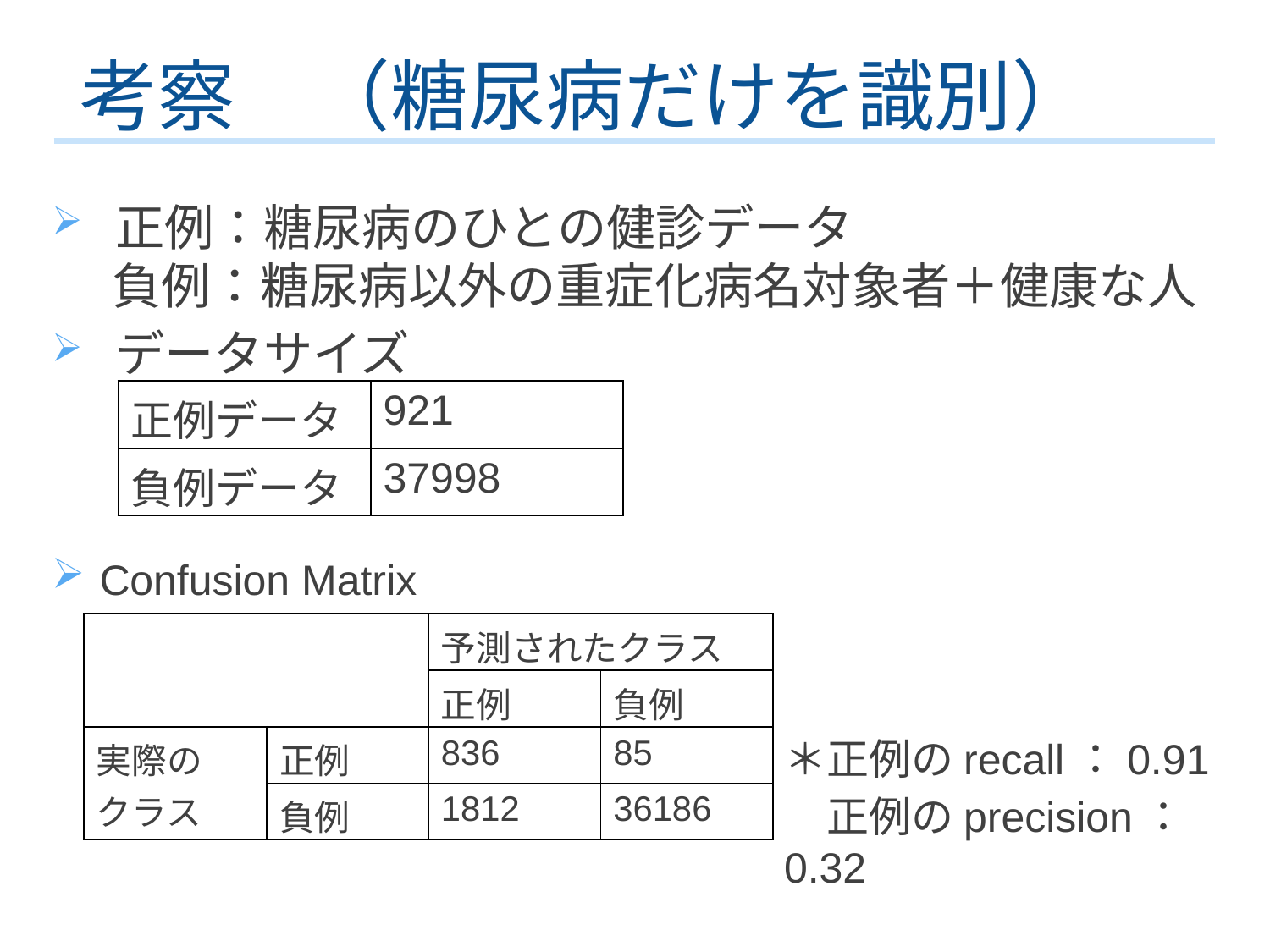

考察　（糖尿病だけを識別）
正例：糖尿病のひとの健診データ
　 負例：糖尿病以外の重症化病名対象者＋健康な人

データサイズ

Confusion Matrix

| 正例データ | 921 |
| --- | --- |
| 負例データ | 37998 |
|  |  | 予測されたクラス |  |
| --- | --- | --- | --- |
|  |  | 正例 | 負例 |
| 実際の クラス | 正例 | 836 | 85 |
|  | 負例 | 1812 | 36186 |
＊正例のrecall：0.91

　正例のprecision：0.32